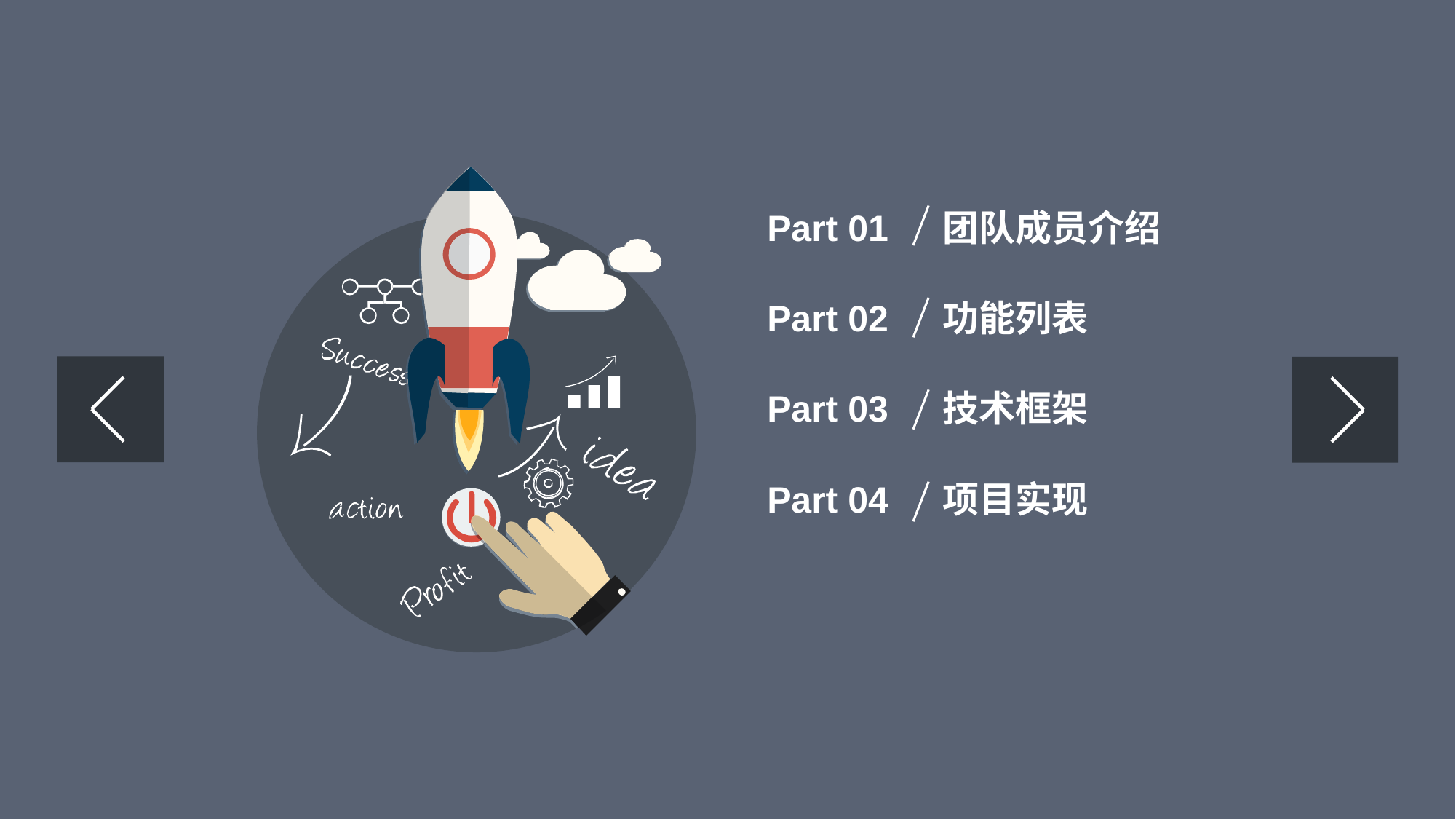

Part 01
团队成员介绍
Part 02
功能列表

Part 03
技术框架
Part 04
项目实现